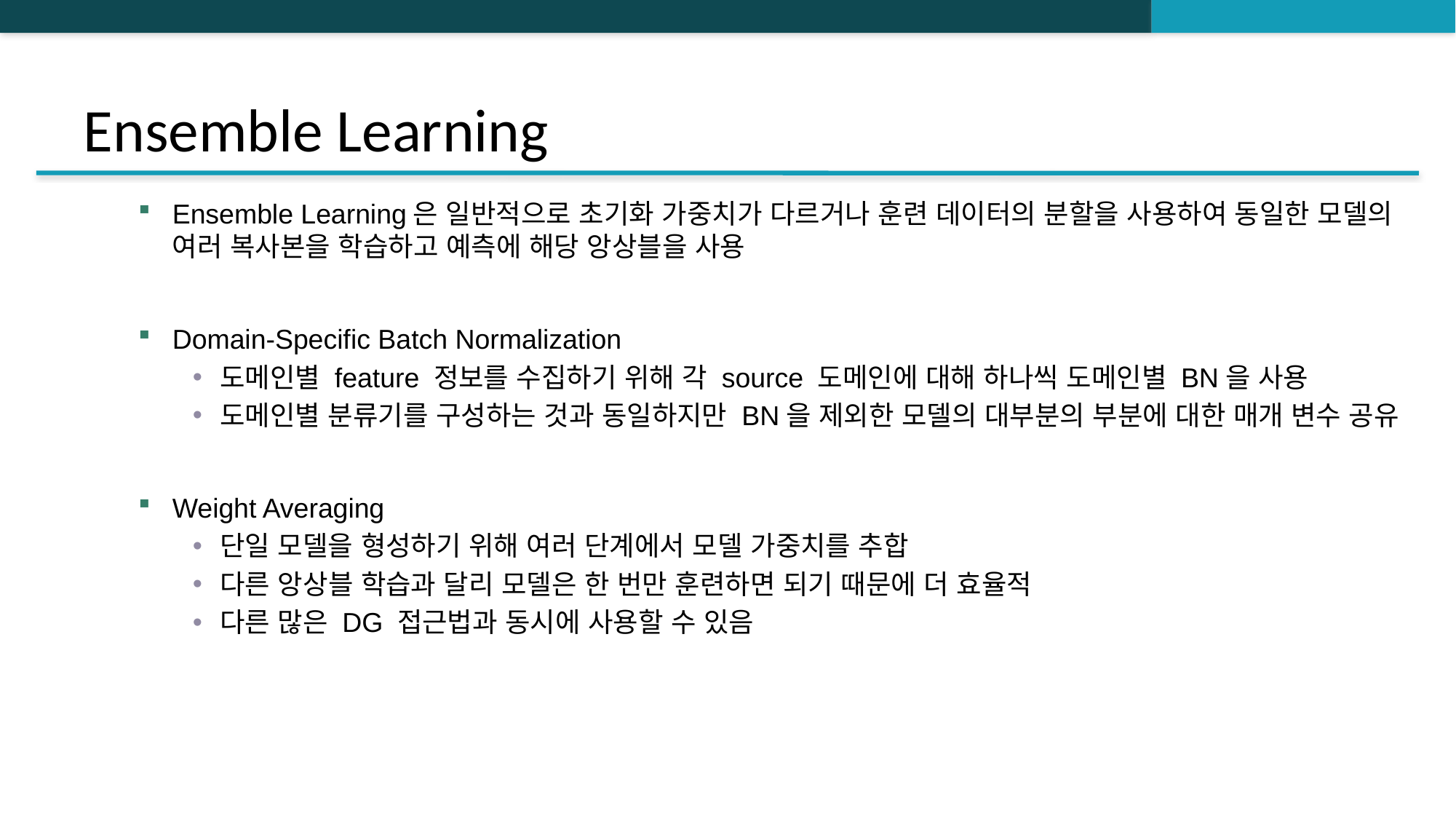

# Ensemble Learning
Ensemble Learning은 일반적으로 초기화 가중치가 다르거나 훈련 데이터의 분할을 사용하여 동일한 모델의 여러 복사본을 학습하고 예측에 해당 앙상블을 사용

Domain-Specific Batch Normalization
도메인별 feature 정보를 수집하기 위해 각 source 도메인에 대해 하나씩 도메인별 BN을 사용
도메인별 분류기를 구성하는 것과 동일하지만 BN을 제외한 모델의 대부분의 부분에 대한 매개 변수 공유

Weight Averaging
단일 모델을 형성하기 위해 여러 단계에서 모델 가중치를 추합
다른 앙상블 학습과 달리 모델은 한 번만 훈련하면 되기 때문에 더 효율적
다른 많은 DG 접근법과 동시에 사용할 수 있음